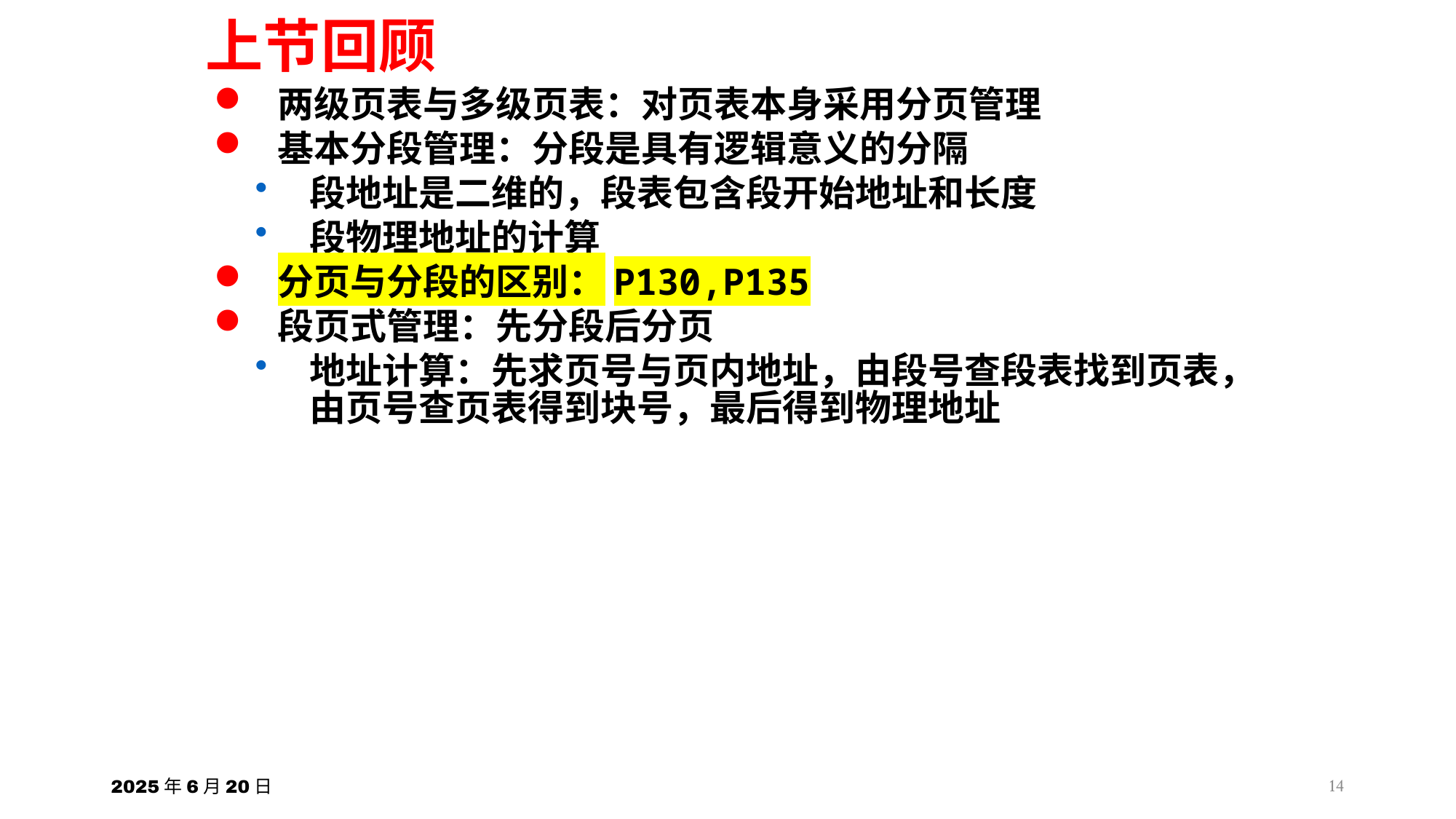

上节回顾
两级页表与多级页表：对页表本身采用分页管理
基本分段管理：分段是具有逻辑意义的分隔
段地址是二维的，段表包含段开始地址和长度
段物理地址的计算
分页与分段的区别：P130,P135
段页式管理：先分段后分页
地址计算：先求页号与页内地址，由段号查段表找到页表，由页号查页表得到块号，最后得到物理地址
2025年6月20日
14